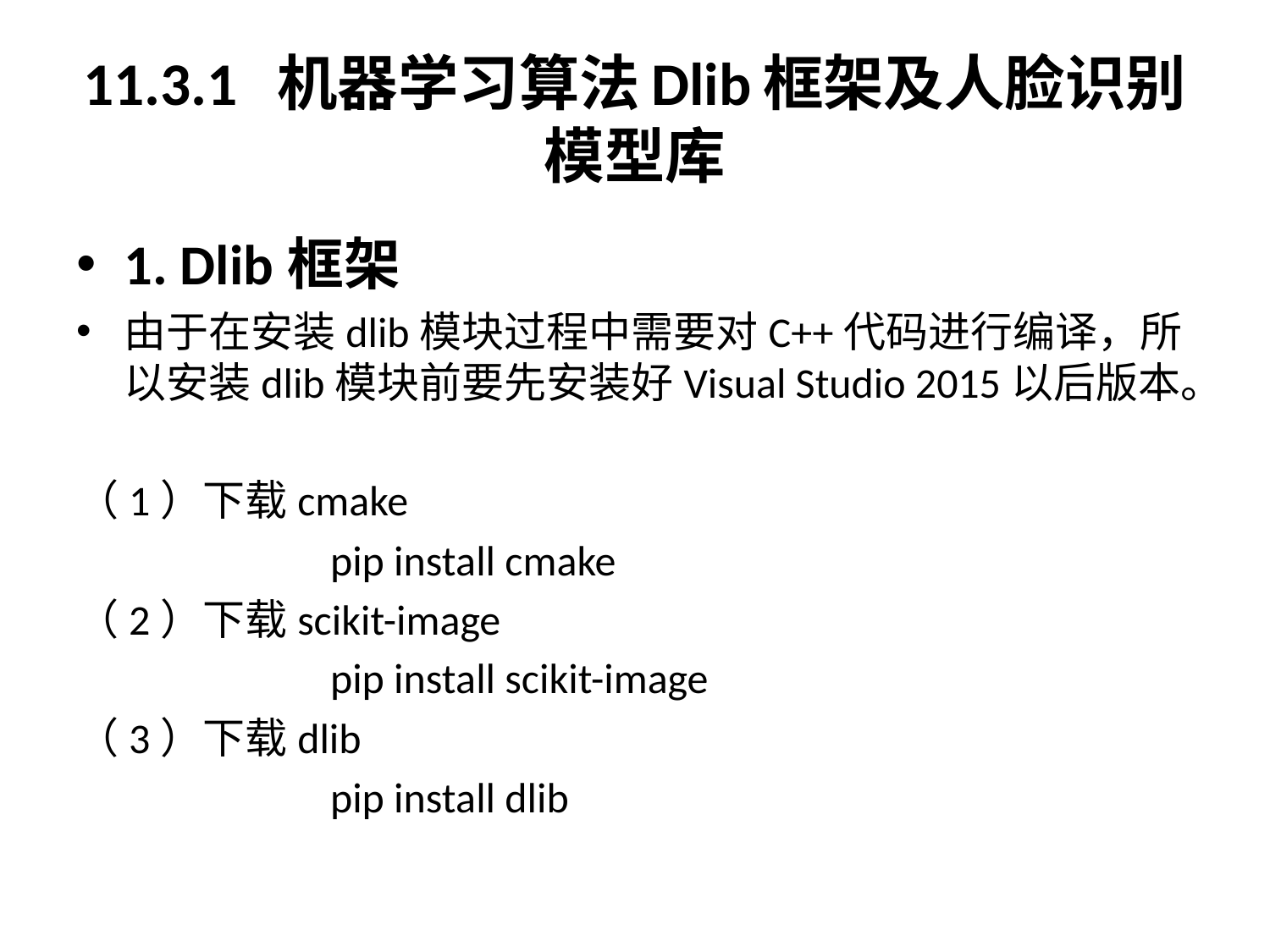

# 11.3.1  机器学习算法Dlib框架及人脸识别模型库
1. Dlib框架
由于在安装dlib模块过程中需要对C++代码进行编译，所以安装dlib模块前要先安装好Visual Studio 2015以后版本。

（1）下载cmake
		pip install cmake
（2）下载scikit-image
		pip install scikit-image
（3）下载dlib
		pip install dlib